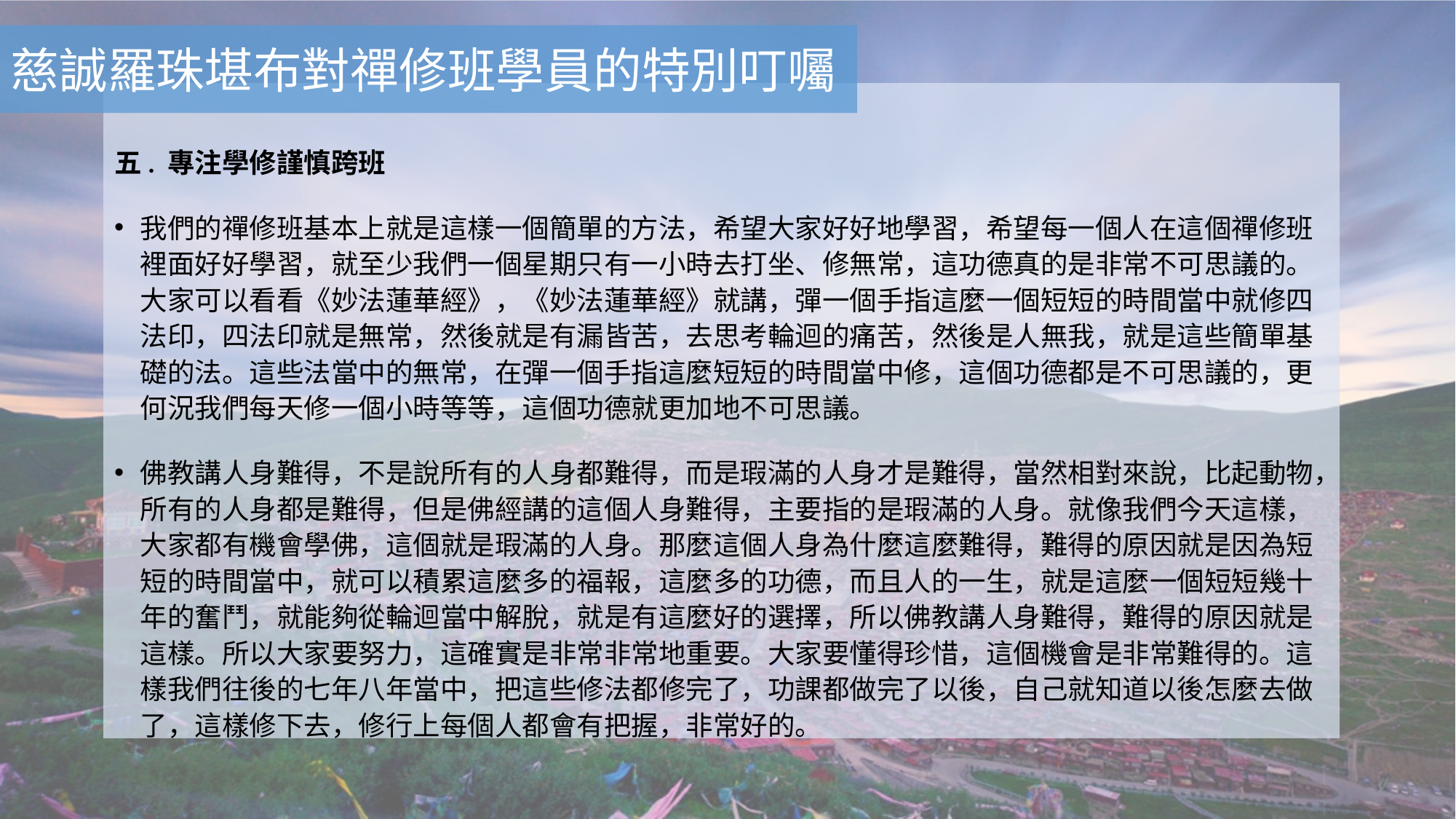

慈誠羅珠堪布對禪修班學員的特別叮囑

五. 專注學修謹慎跨班
我們的禪修班基本上就是這樣一個簡單的方法，希望大家好好地學習，希望每一個人在這個禪修班裡面好好學習，就至少我們一個星期只有一小時去打坐、修無常，這功德真的是非常不可思議的。大家可以看看《妙法蓮華經》，《妙法蓮華經》就講，彈一個手指這麼一個短短的時間當中就修四法印，四法印就是無常，然後就是有漏皆苦，去思考輪迴的痛苦，然後是人無我，就是這些簡單基礎的法。這些法當中的無常，在彈一個手指這麼短短的時間當中修，這個功德都是不可思議的，更何況我們每天修一個小時等等，這個功德就更加地不可思議。
佛教講人身難得，不是說所有的人身都難得，而是瑕滿的人身才是難得，當然相對來說，比起動物，所有的人身都是難得，但是佛經講的這個人身難得，主要指的是瑕滿的人身。就像我們今天這樣，大家都有機會學佛，這個就是瑕滿的人身。那麼這個人身為什麼這麼難得，難得的原因就是因為短短的時間當中，就可以積累這麼多的福報，這麼多的功德，而且人的一生，就是這麼一個短短幾十年的奮鬥，就能夠從輪迴當中解脫，就是有這麼好的選擇，所以佛教講人身難得，難得的原因就是這樣。所以大家要努力，這確實是非常非常地重要。大家要懂得珍惜，這個機會是非常難得的。這樣我們往後的七年八年當中，把這些修法都修完了，功課都做完了以後，自己就知道以後怎麼去做了，這樣修下去，修行上每個人都會有把握，非常好的。